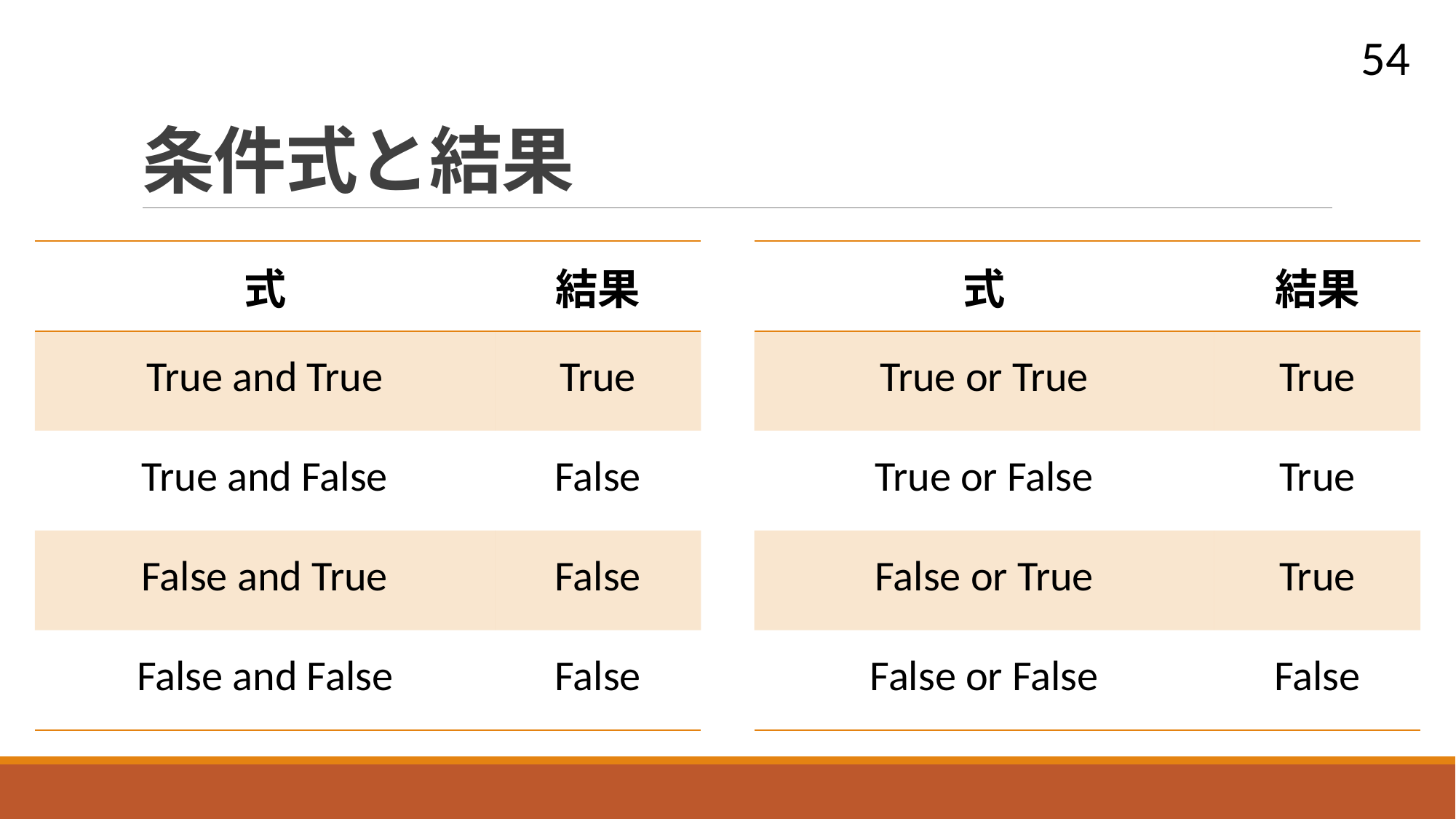

# 条件式と結果
54
| 式 | 結果 |
| --- | --- |
| True and True | True |
| True and False | False |
| False and True | False |
| False and False | False |
| 式 | 結果 |
| --- | --- |
| True or True | True |
| True or False | True |
| False or True | True |
| False or False | False |